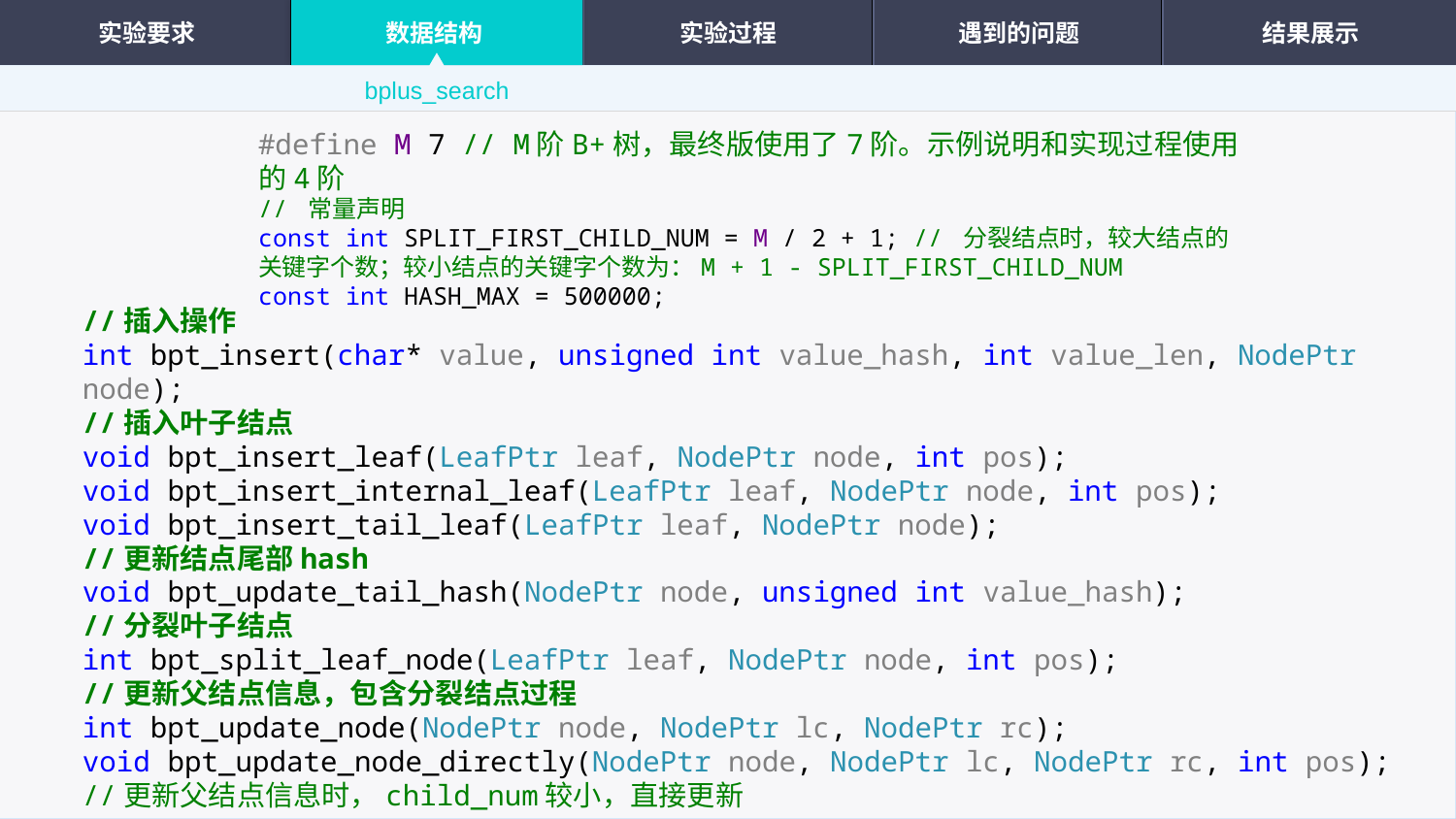

实验要求
数据结构
实验过程
遇到的问题
结果展示
bplus_search
#define M 7 // M阶B+树，最终版使用了7阶。示例说明和实现过程使用的4阶
// 常量声明
const int SPLIT_FIRST_CHILD_NUM = M / 2 + 1; // 分裂结点时，较大结点的关键字个数；较小结点的关键字个数为：M + 1 - SPLIT_FIRST_CHILD_NUM
const int HASH_MAX = 500000;
//插入操作
int bpt_insert(char* value, unsigned int value_hash, int value_len, NodePtr node);
//插入叶子结点
void bpt_insert_leaf(LeafPtr leaf, NodePtr node, int pos);
void bpt_insert_internal_leaf(LeafPtr leaf, NodePtr node, int pos);
void bpt_insert_tail_leaf(LeafPtr leaf, NodePtr node);
//更新结点尾部hash
void bpt_update_tail_hash(NodePtr node, unsigned int value_hash);
//分裂叶子结点
int bpt_split_leaf_node(LeafPtr leaf, NodePtr node, int pos);
//更新父结点信息，包含分裂结点过程
int bpt_update_node(NodePtr node, NodePtr lc, NodePtr rc);
void bpt_update_node_directly(NodePtr node, NodePtr lc, NodePtr rc, int pos); //更新父结点信息时，child_num较小，直接更新